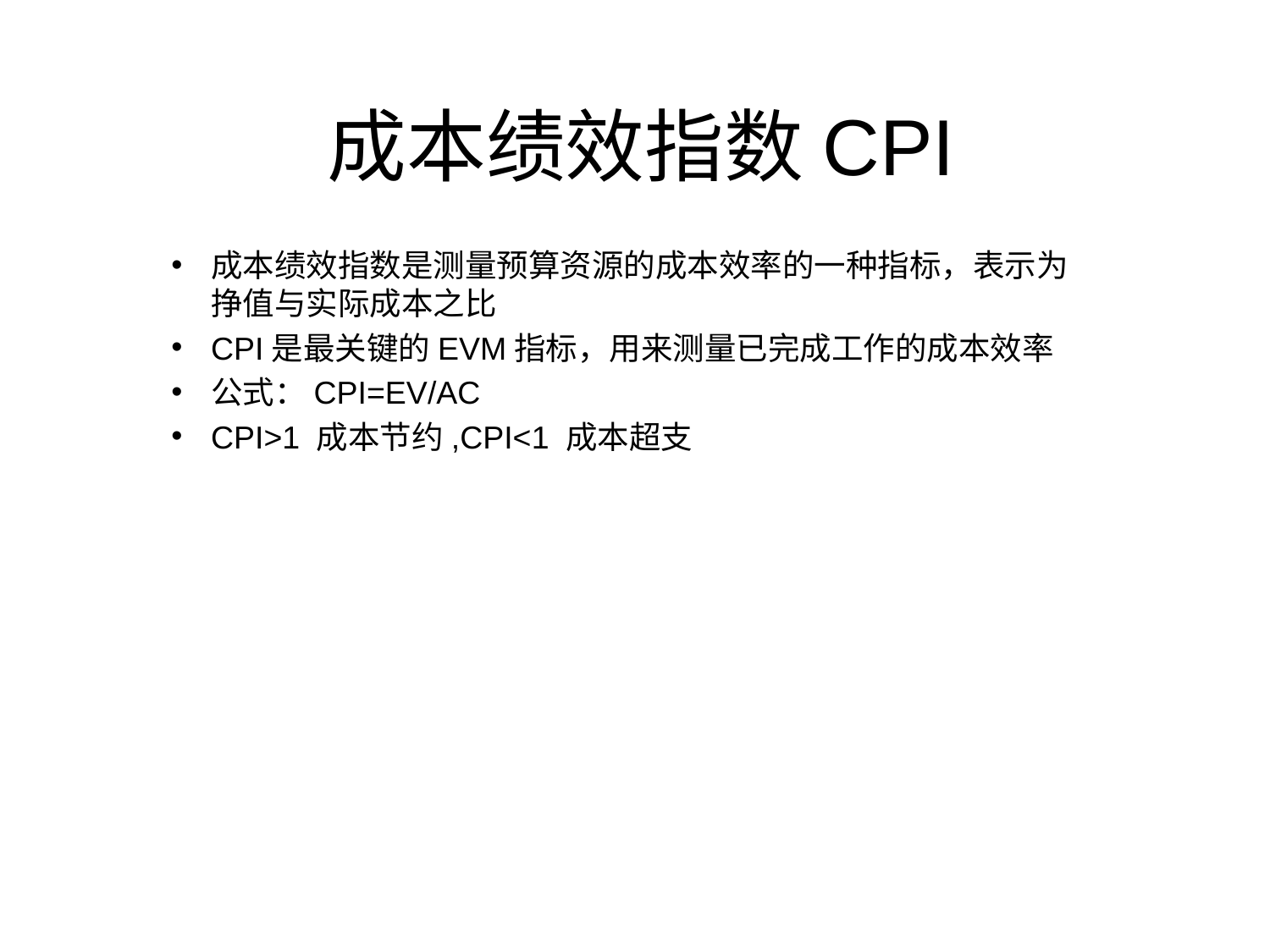

# 成本绩效指数CPI
成本绩效指数是测量预算资源的成本效率的一种指标，表示为挣值与实际成本之比
CPI是最关键的EVM指标，用来测量已完成工作的成本效率
公式：CPI=EV/AC
CPI>1 成本节约,CPI<1 成本超支